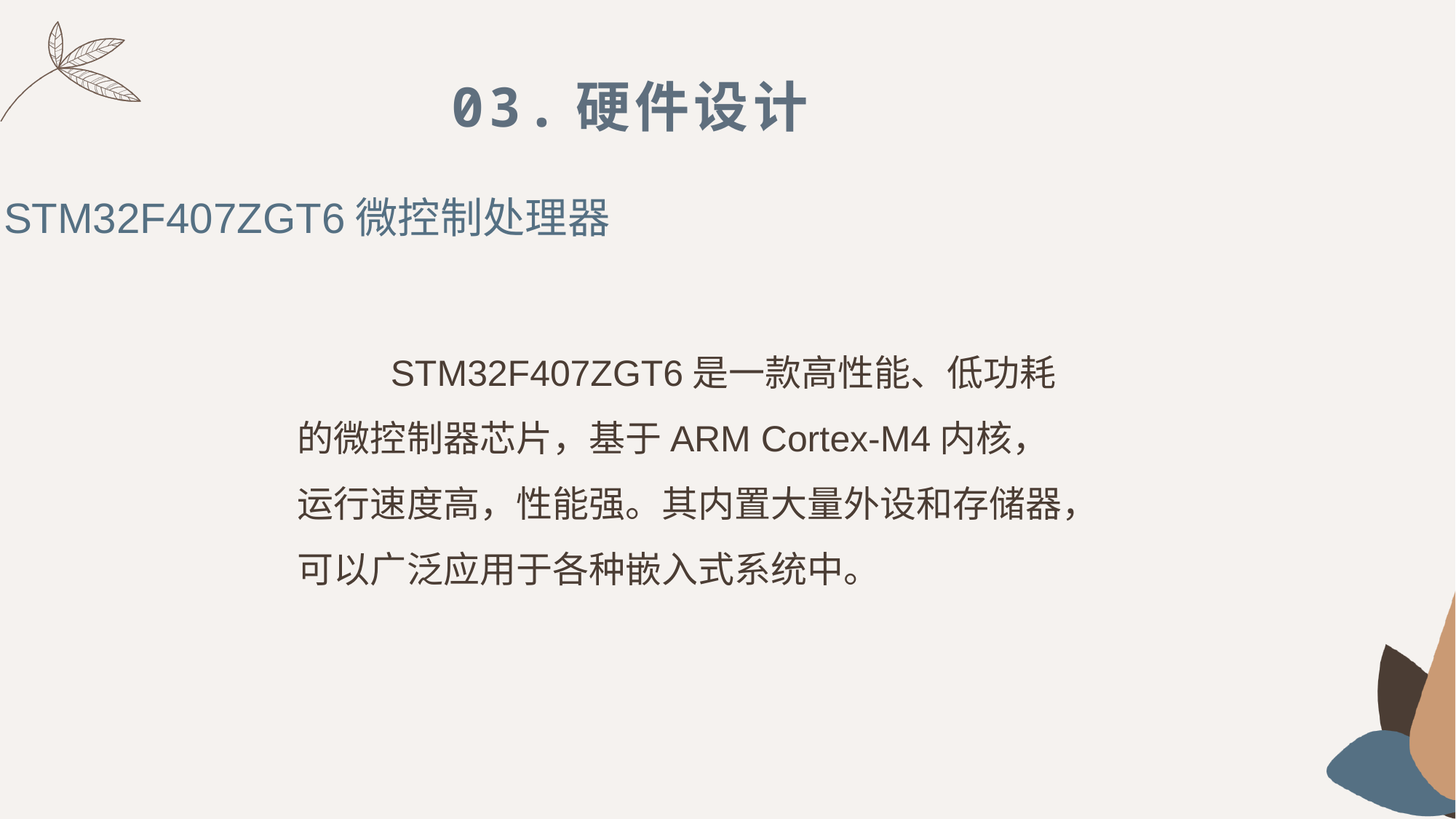

03.硬件设计
①STM32F407ZGT6微控制处理器
  STM32F407ZGT6是一款高性能、低功耗的微控制器芯片，基于ARM Cortex-M4内核，运行速度高，性能强。其内置大量外设和存储器，可以广泛应用于各种嵌入式系统中。